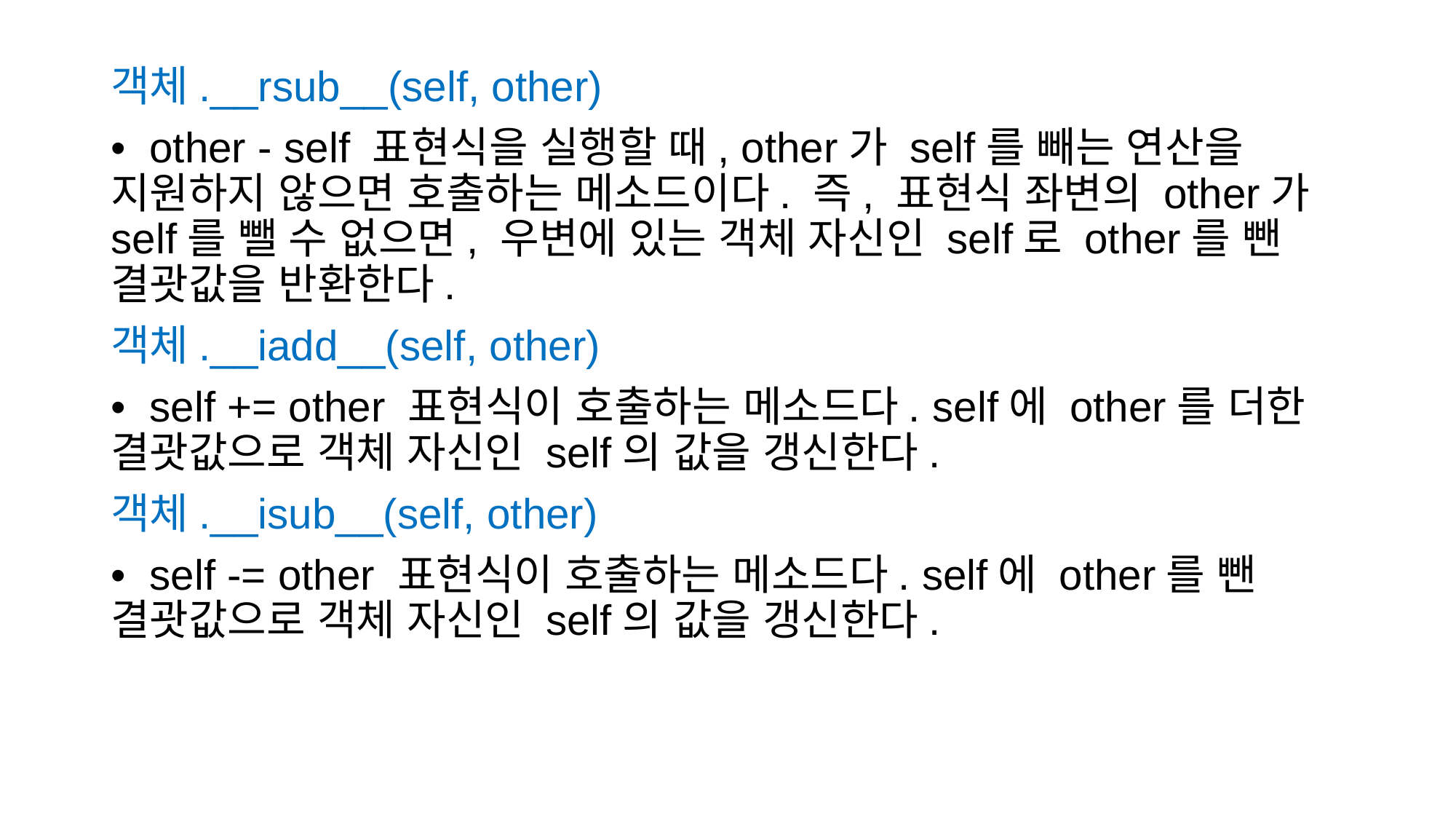

객체.__rsub__(self, other)
•  other - self 표현식을 실행할 때, other가 self를 빼는 연산을 지원하지 않으면 호출하는 메소드이다. 즉, 표현식 좌변의 other가 self를 뺄 수 없으면, 우변에 있는 객체 자신인 self로 other를 뺀 결괏값을 반환한다.
객체.__iadd__(self, other)
•  self += other 표현식이 호출하는 메소드다. self에 other를 더한 결괏값으로 객체 자신인 self의 값을 갱신한다.
객체.__isub__(self, other)
•  self -= other 표현식이 호출하는 메소드다. self에 other를 뺀 결괏값으로 객체 자신인 self의 값을 갱신한다.